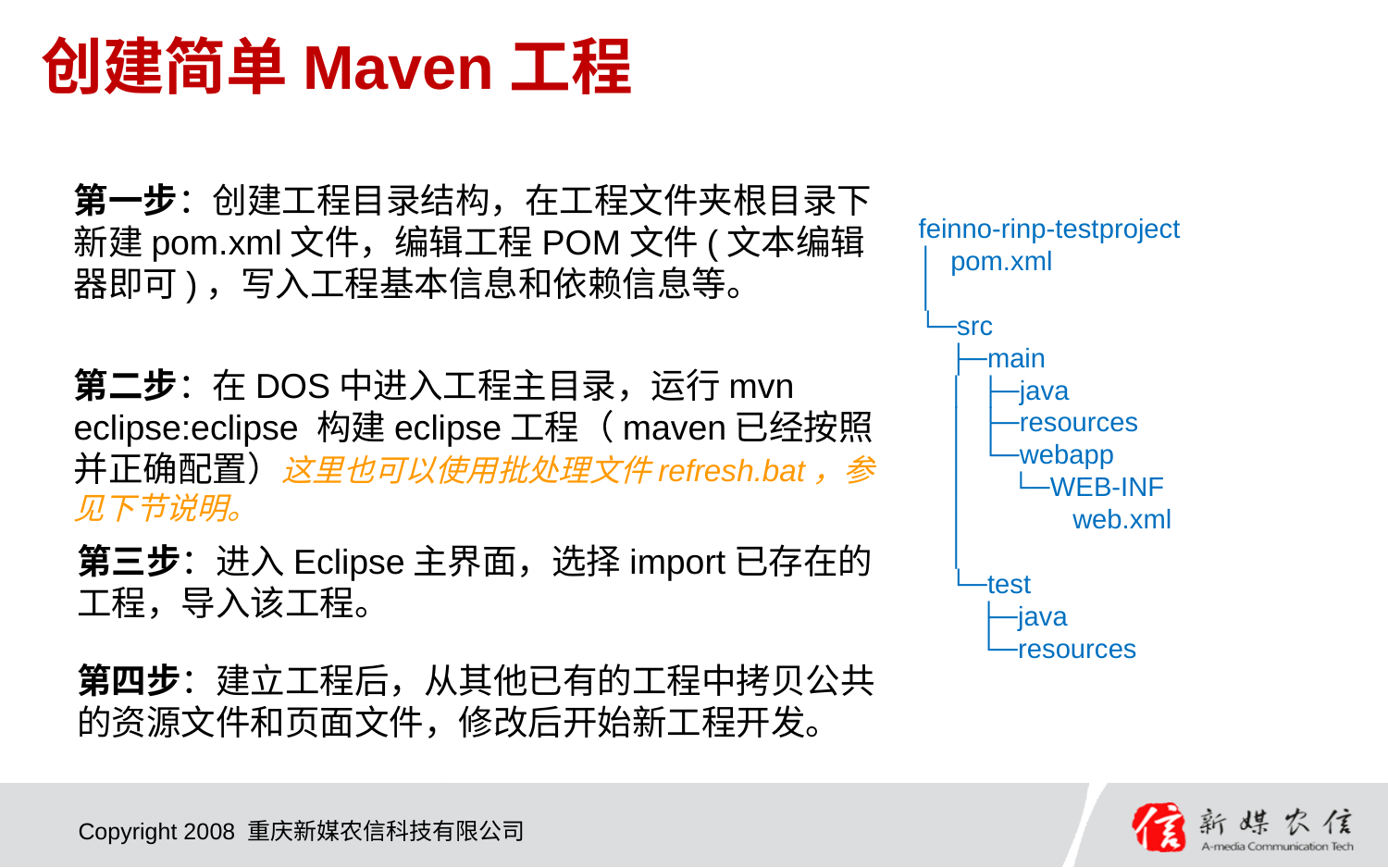

# 创建简单Maven工程
第一步：创建工程目录结构，在工程文件夹根目录下新建pom.xml文件，编辑工程POM文件(文本编辑器即可)，写入工程基本信息和依赖信息等。
feinno-rinp-testproject
│  pom.xml
│
└─src
    ├─main
    │  ├─java
    │  ├─resources
    │  └─webapp
    │      └─WEB-INF
    │              web.xml
    │
    └─test
        ├─java
        └─resources
第二步：在DOS中进入工程主目录，运行mvn eclipse:eclipse 构建eclipse工程（maven已经按照并正确配置）这里也可以使用批处理文件refresh.bat，参见下节说明。
第三步：进入Eclipse主界面，选择import已存在的工程，导入该工程。
第四步：建立工程后，从其他已有的工程中拷贝公共的资源文件和页面文件，修改后开始新工程开发。